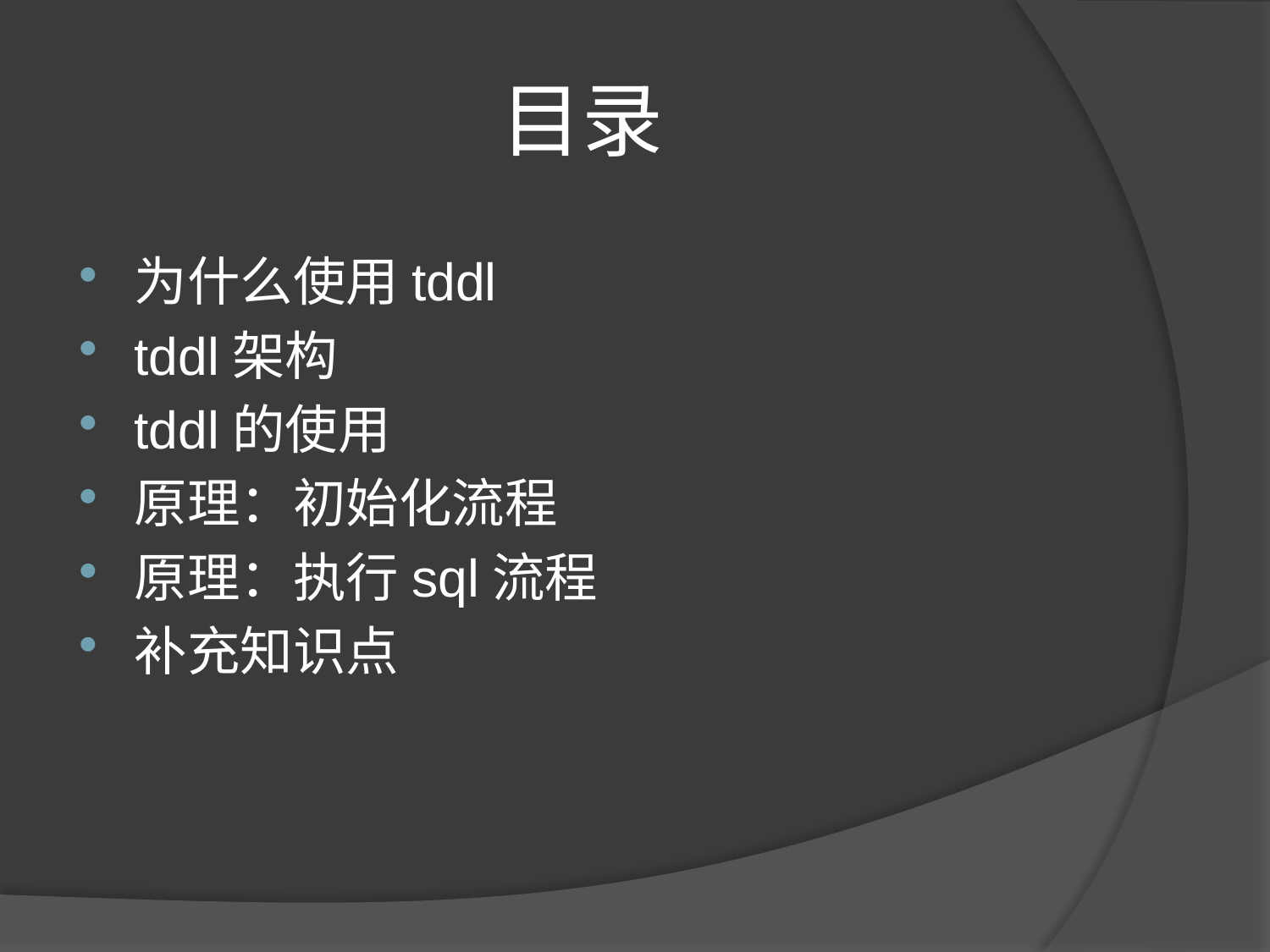

# 目录

为什么使用tddl
tddl架构
tddl的使用
原理：初始化流程
原理：执行sql流程
补充知识点